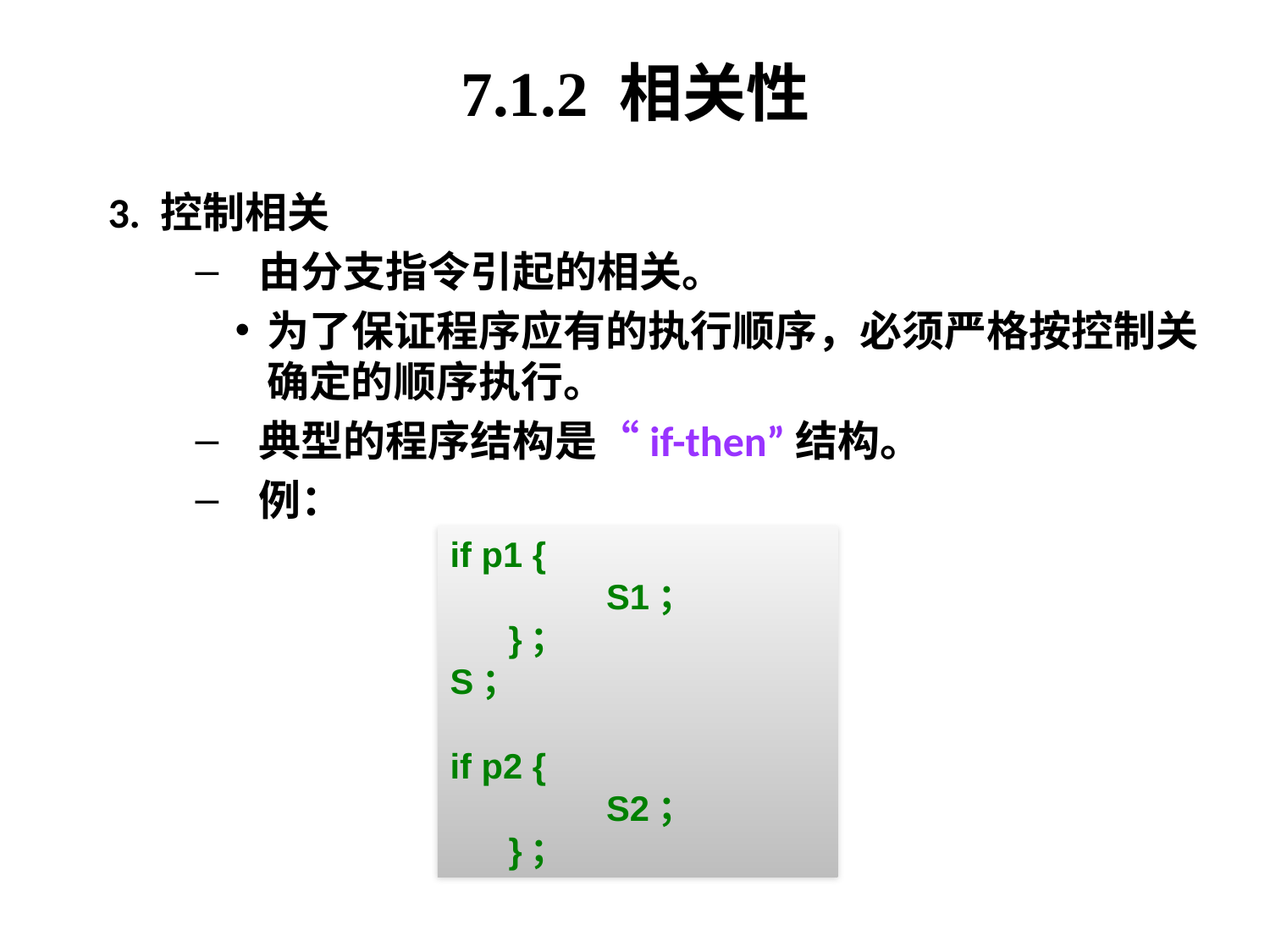

7.1.2 相关性
3. 控制相关
由分支指令引起的相关。
为了保证程序应有的执行顺序，必须严格按控制关确定的顺序执行。
典型的程序结构是“if-then”结构。
例：
if p1 {
	   S1；
      }；
S；

if p2 {
	   S2；
      }；